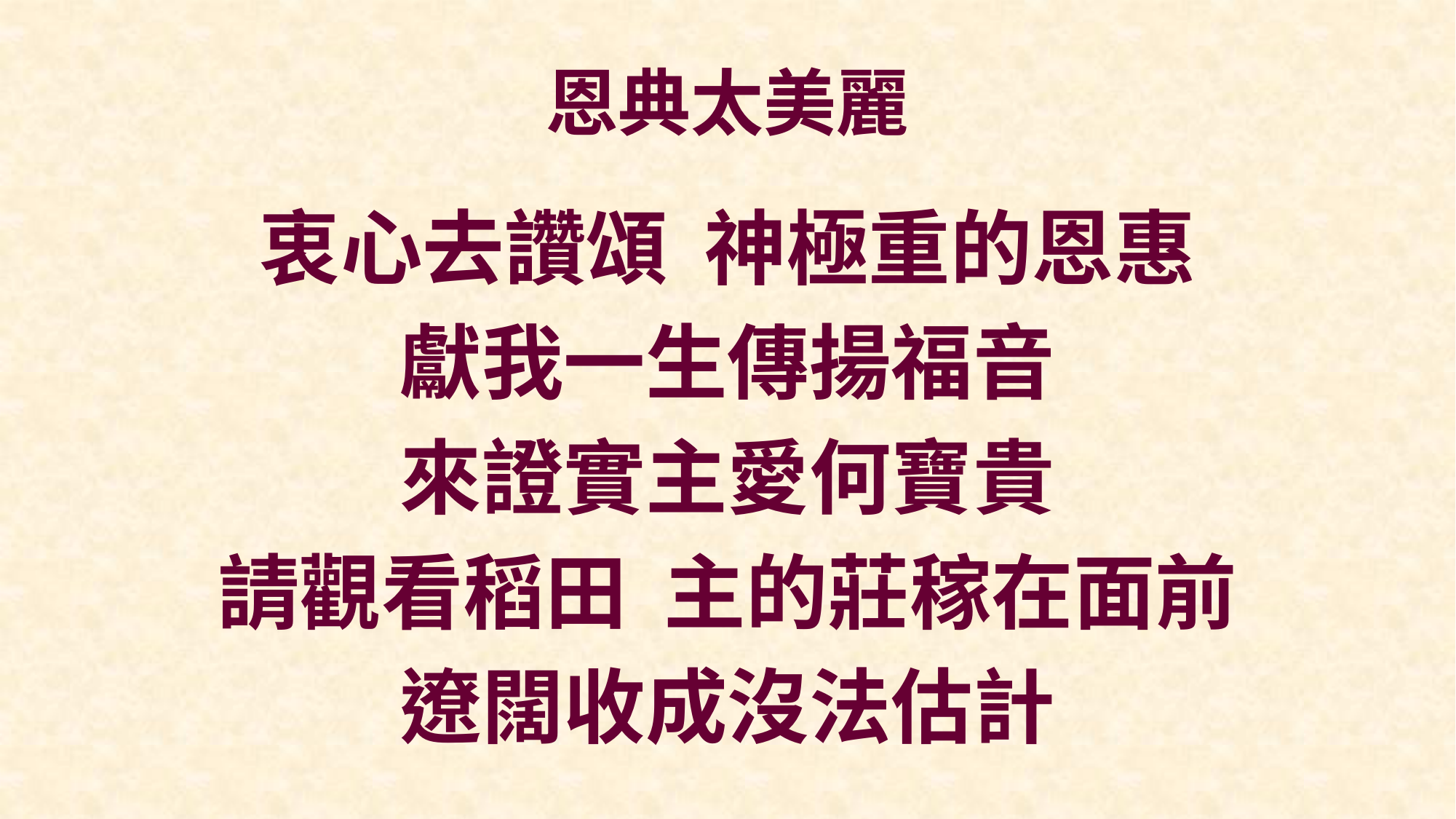

# 恩典太美麗
衷心去讚頌  神極重的恩惠
獻我一生傳揚福音
來證實主愛何寶貴
請觀看稻田  主的莊稼在面前
遼闊收成沒法估計